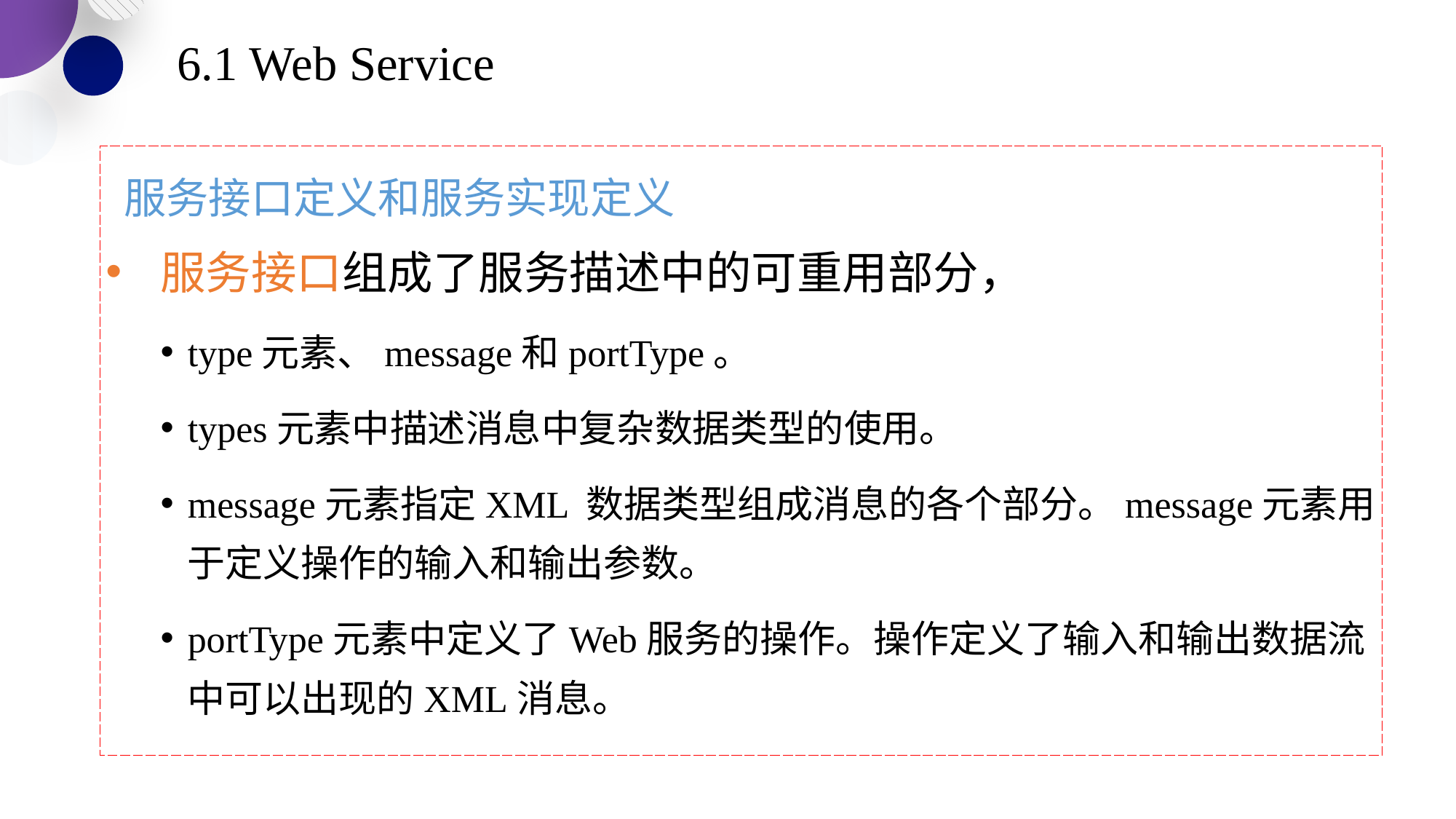

6.1 Web Service

服务接口组成了服务描述中的可重用部分，
type元素、message和portType。
types元素中描述消息中复杂数据类型的使用。
message元素指定XML 数据类型组成消息的各个部分。message元素用于定义操作的输入和输出参数。
portType元素中定义了Web服务的操作。操作定义了输入和输出数据流中可以出现的XML消息。
# 服务接口定义和服务实现定义